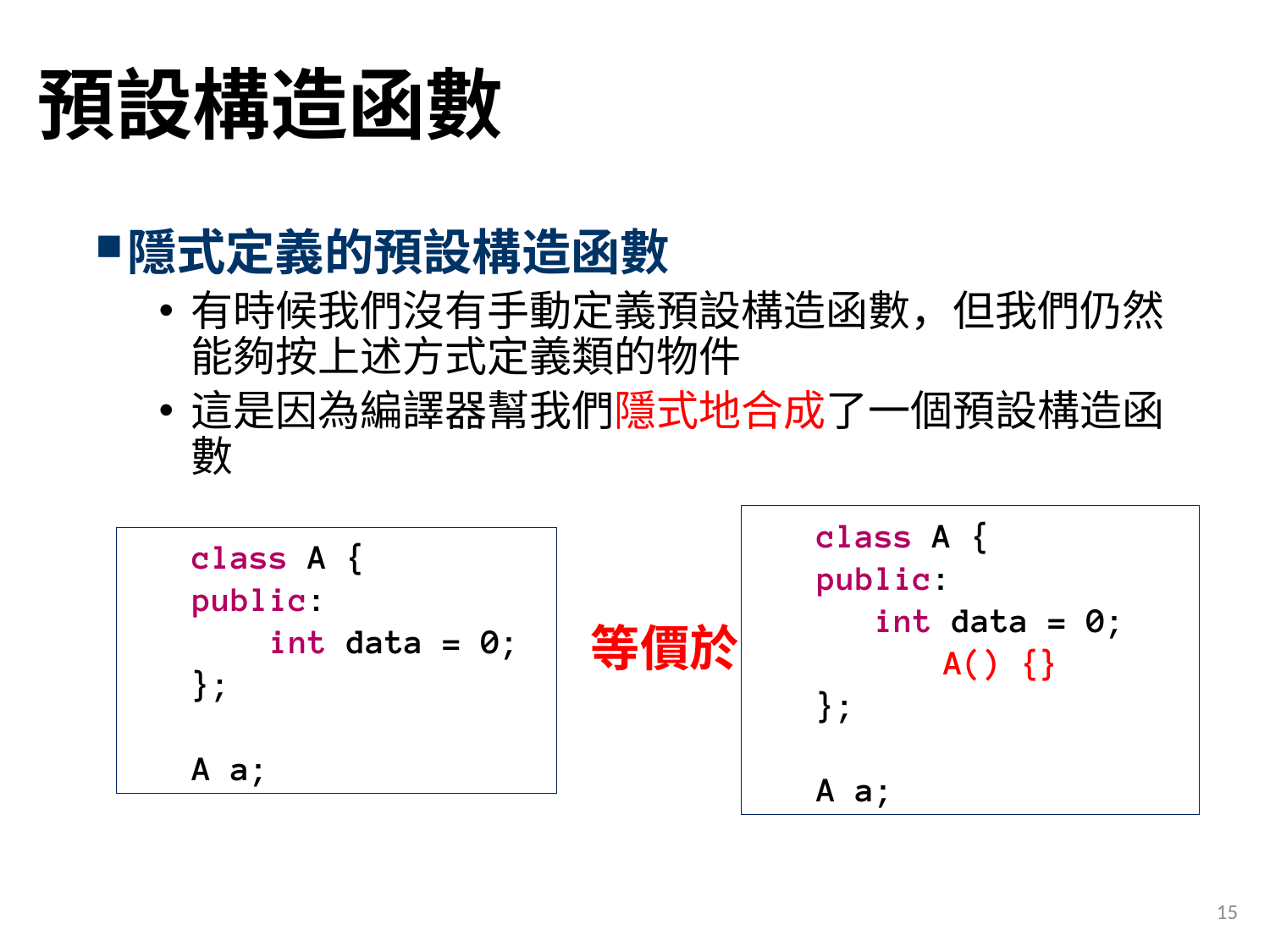

# 預設構造函數
隱式定義的預設構造函數
有時候我們沒有手動定義預設構造函數，但我們仍然能夠按上述方式定義類的物件
這是因為編譯器幫我們隱式地合成了一個預設構造函數
class A {
public:
   int data = 0;
	A() {}
};

A a;
class A {
public:
    int data = 0;
};

A a;
等價於
15